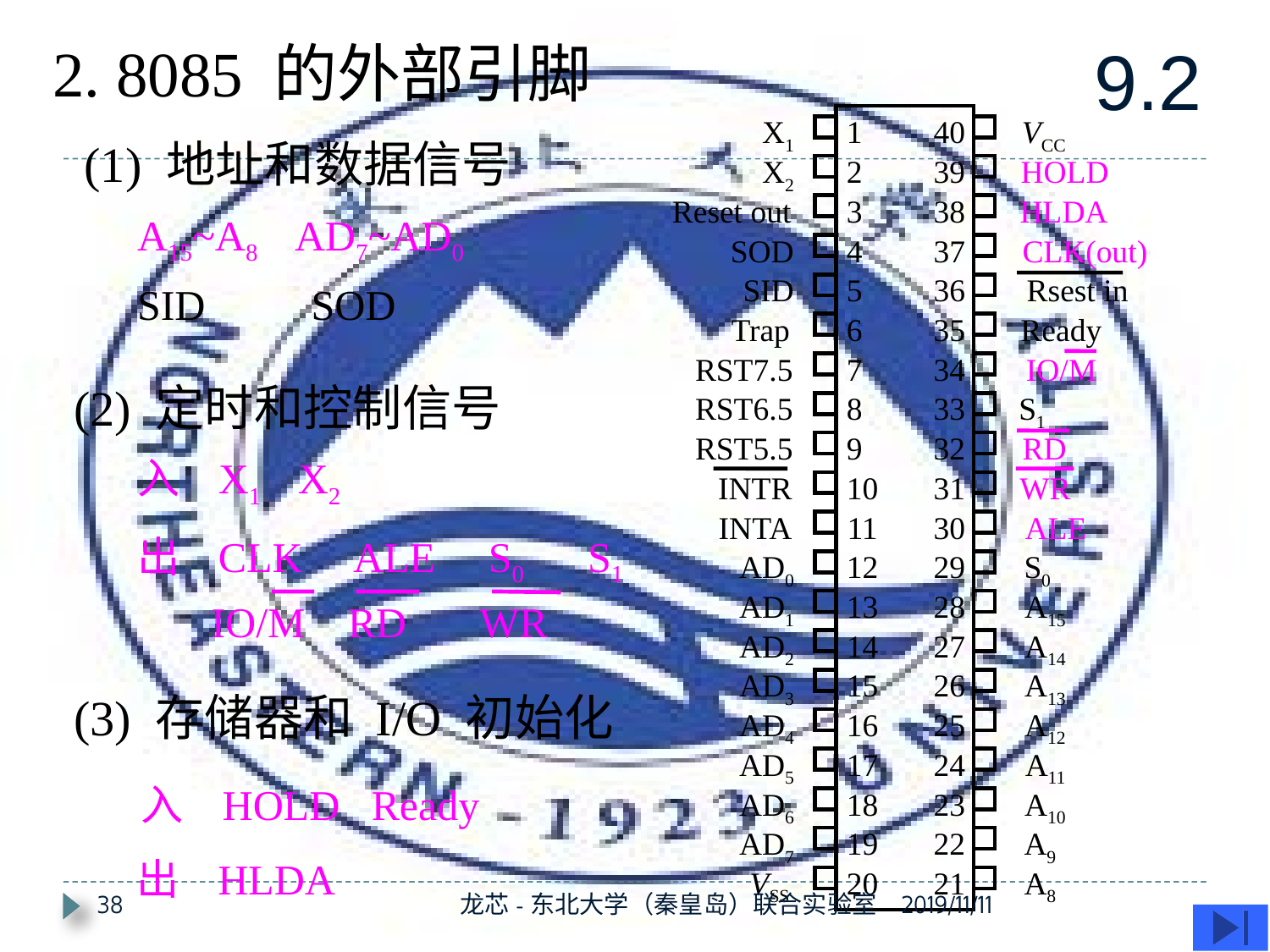

9.2
2. 8085 的外部引脚
X1
1

40
VCC

X2
2
39
HOLD

Reset out
3
38
HLDA

SOD
4
37
CLK(out)

SID
5
36
Rsest in

Trap
6
35
Ready

RST7.5
7
34
IO/M

RST6.5
8
33
S1

RST5.5
9
32
RD

INTR

10
31
WR

INTA
11
30
ALE

AD0
12
29
S0

AD1
13
28
A15

AD2
14
27
A14

AD3
15
26
A13

AD4
16
25
A12

AD5
17
24
A11

AD6
18
23
A10

AD7
19
22
A9

VSS
20
21
A8

(1) 地址和数据信号
A15~A8      AD7~AD0
SID          SOD
(2) 定时和控制信号
入   X1      X2
出   CLK     ALE     S0      S1
       IO/M    RD       WR

(3) 存储器和 I/O 初始化
入   HOLD   Ready
出   HLDA
38
龙芯-东北大学（秦皇岛）联合实验室
2019/11/11